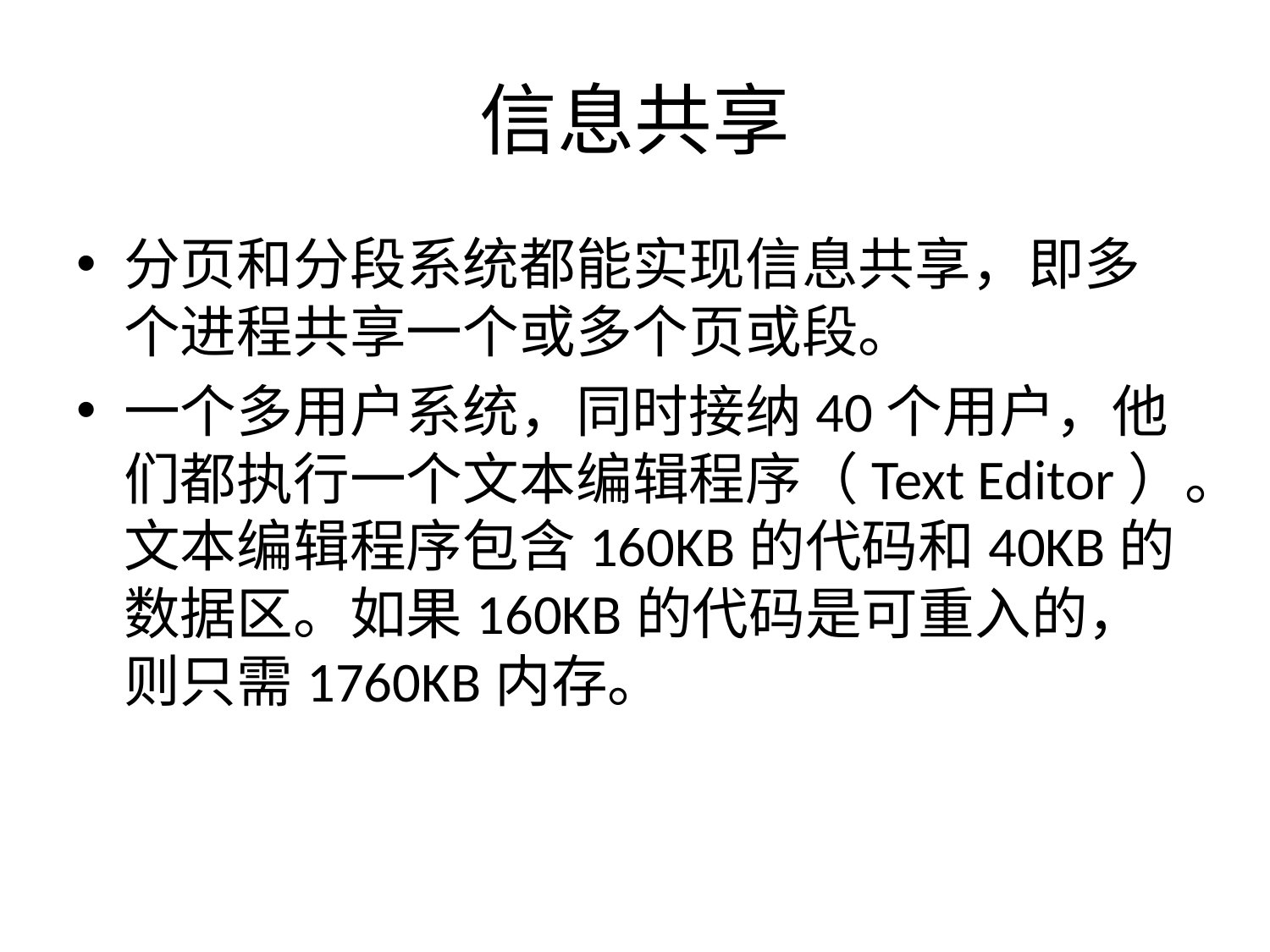

# 信息共享
分页和分段系统都能实现信息共享，即多个进程共享一个或多个页或段。
一个多用户系统，同时接纳40个用户，他们都执行一个文本编辑程序（Text Editor）。文本编辑程序包含160KB的代码和40KB的数据区。如果160KB的代码是可重入的，则只需1760KB内存。